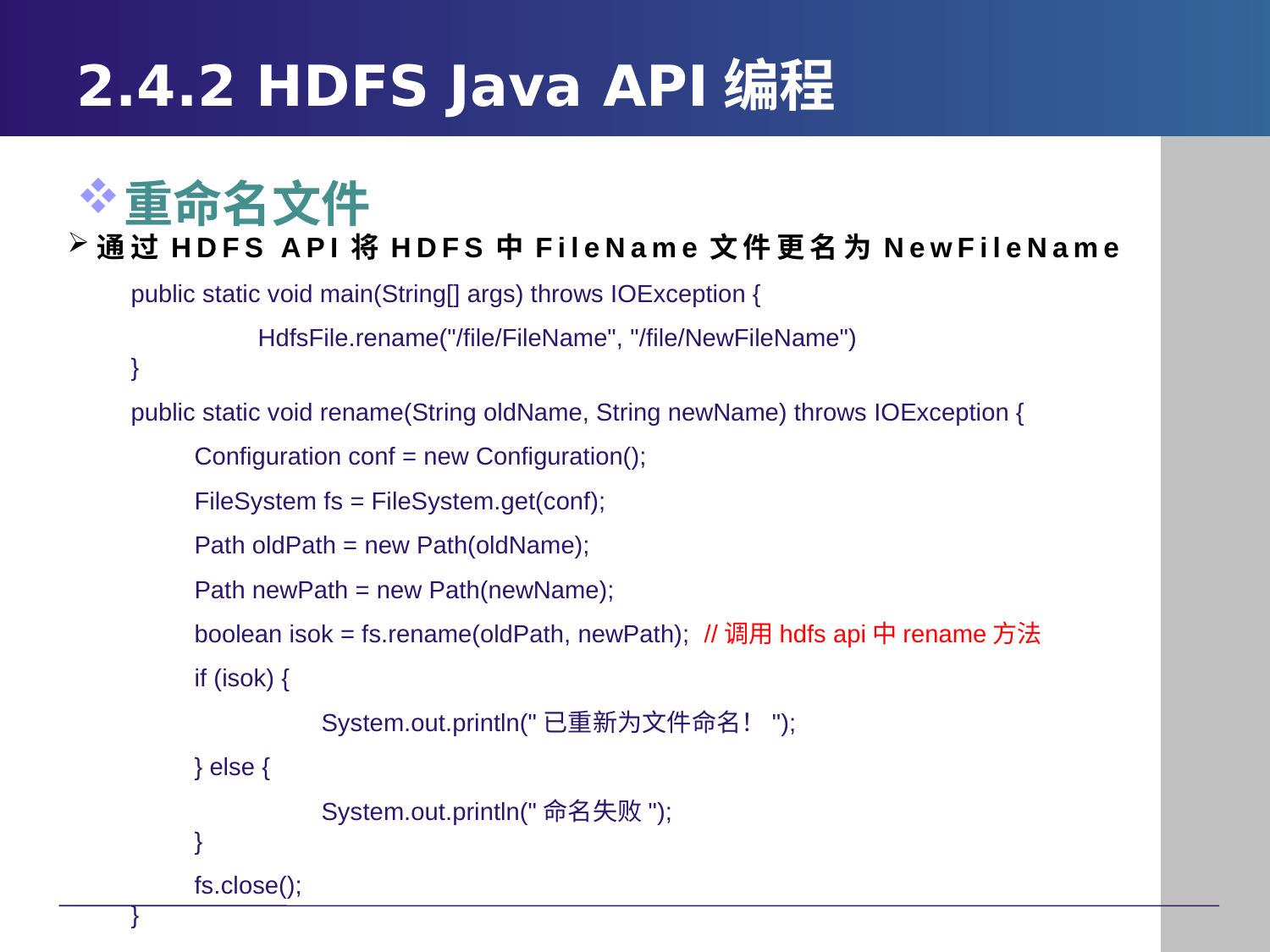

# 2.4.2 HDFS Java API编程
重命名文件

通过HDFS API将HDFS中FileName文件更名为NewFileName
public static void main(String[] args) throws IOException {
	HdfsFile.rename("/file/FileName", "/file/NewFileName")
}
public static void rename(String oldName, String newName) throws IOException {
Configuration conf = new Configuration();
FileSystem fs = FileSystem.get(conf);
Path oldPath = new Path(oldName);
Path newPath = new Path(newName);
boolean isok = fs.rename(oldPath, newPath);  //调用hdfs api中rename方法
if (isok) {
	System.out.println("已重新为文件命名！");
} else {
	System.out.println("命名失败");
}
fs.close();
}